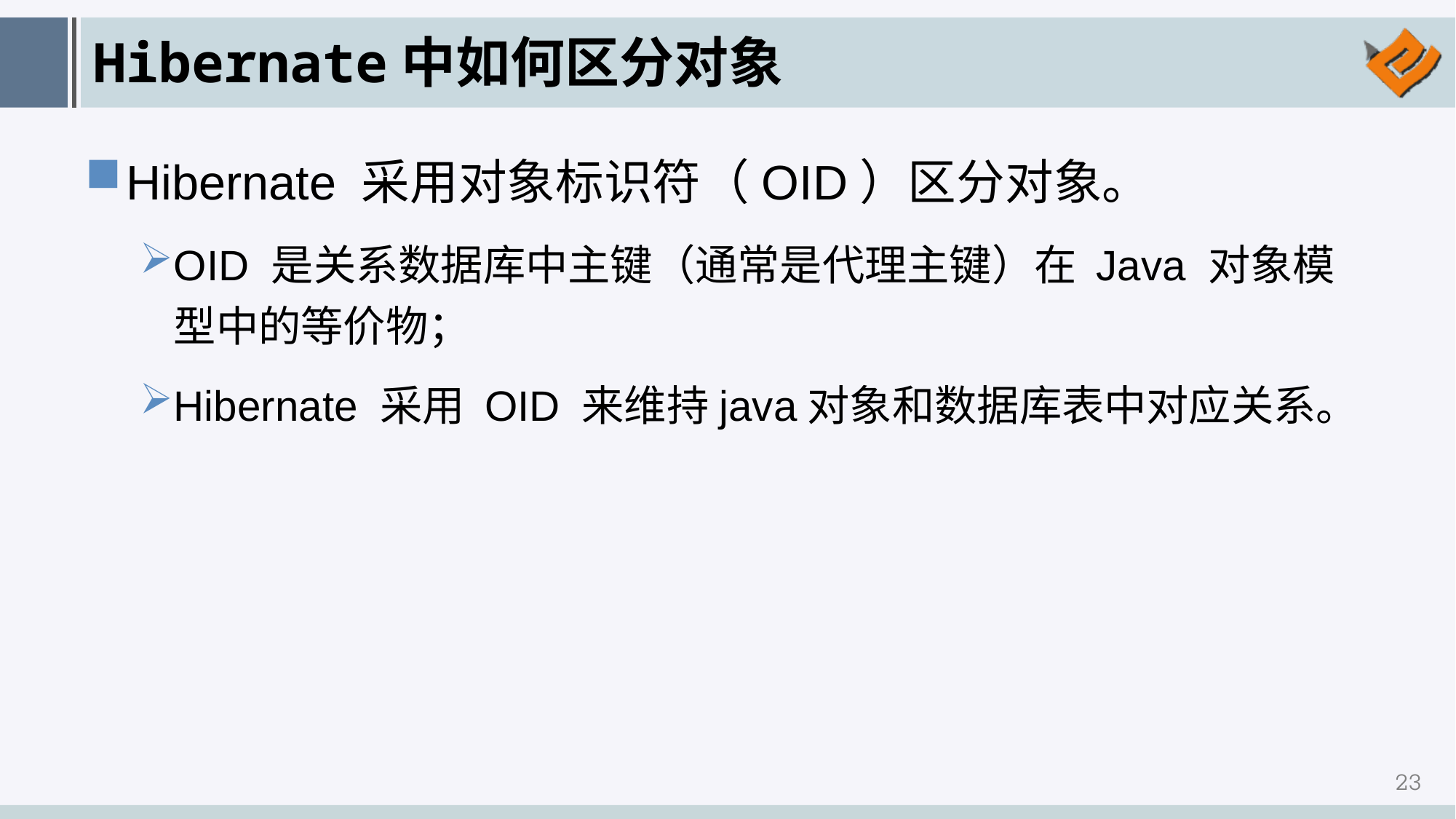

# Hibernate中如何区分对象
Hibernate 采用对象标识符（OID）区分对象。
OID 是关系数据库中主键（通常是代理主键）在 Java 对象模型中的等价物；
Hibernate 采用 OID 来维持java对象和数据库表中对应关系。